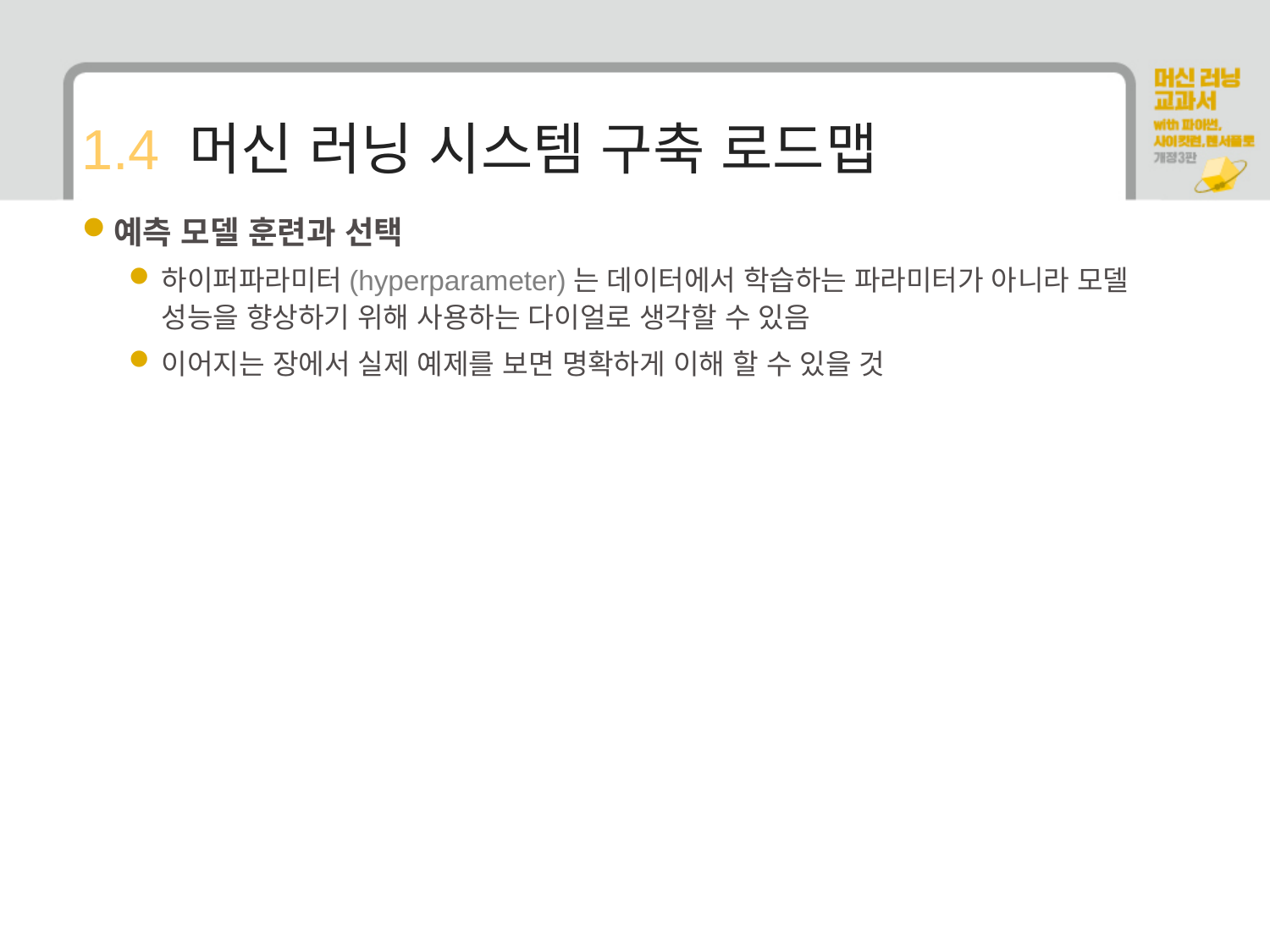

# 1.4 머신 러닝 시스템 구축 로드맵
예측 모델 훈련과 선택
하이퍼파라미터(hyperparameter)는 데이터에서 학습하는 파라미터가 아니라 모델 성능을 향상하기 위해 사용하는 다이얼로 생각할 수 있음
이어지는 장에서 실제 예제를 보면 명확하게 이해 할 수 있을 것